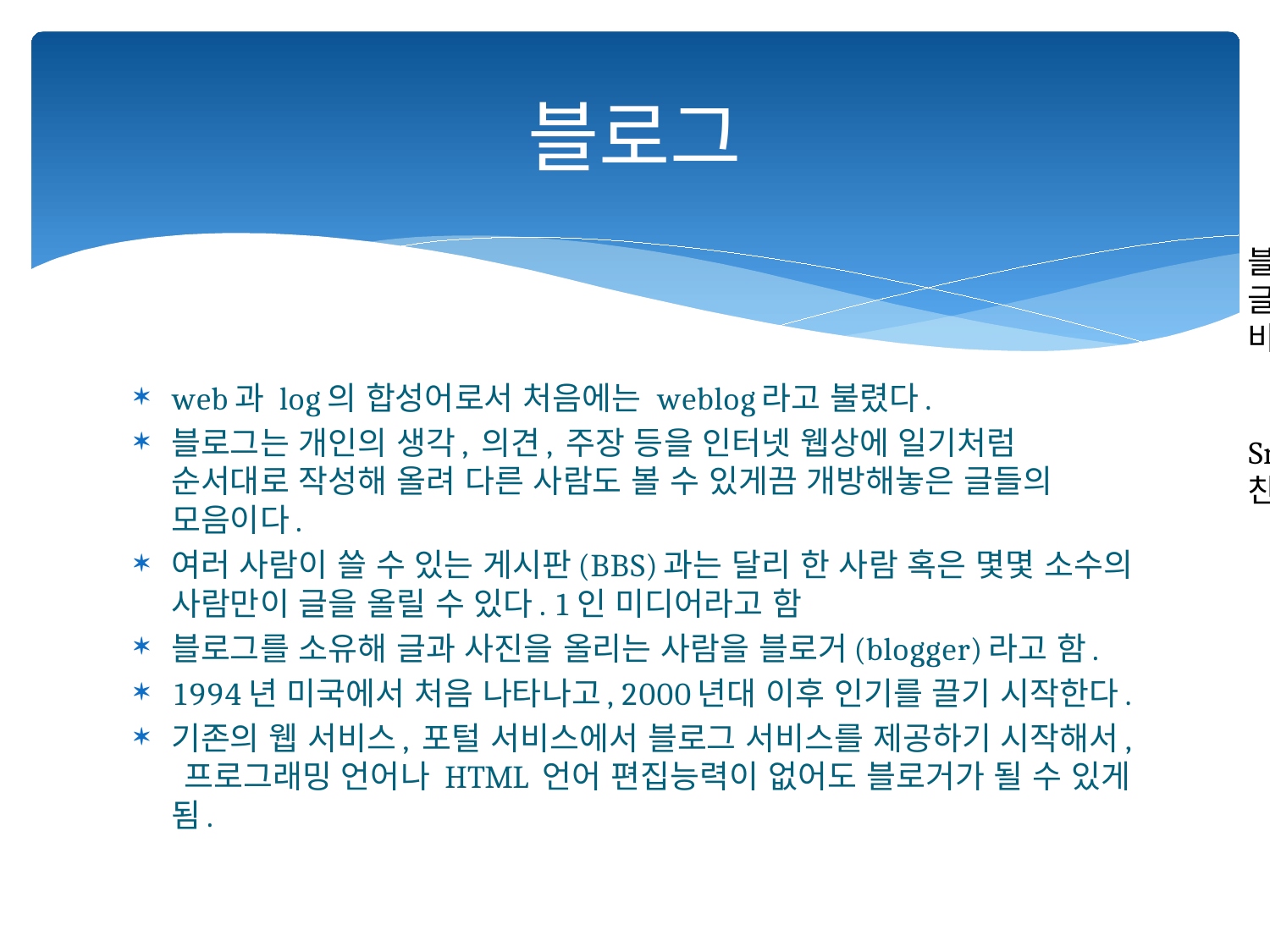

# 블로그
블로그에 올린 글들은 책하고 비슷

Sns는 마치 친구처럼
web과 log의 합성어로서 처음에는 weblog라고 불렸다.
블로그는 개인의 생각, 의견, 주장 등을 인터넷 웹상에 일기처럼 순서대로 작성해 올려 다른 사람도 볼 수 있게끔 개방해놓은 글들의 모음이다.
여러 사람이 쓸 수 있는 게시판(BBS)과는 달리 한 사람 혹은 몇몇 소수의 사람만이 글을 올릴 수 있다. 1인 미디어라고 함
블로그를 소유해 글과 사진을 올리는 사람을 블로거(blogger)라고 함.
1994년 미국에서 처음 나타나고, 2000년대 이후 인기를 끌기 시작한다.
기존의 웹 서비스, 포털 서비스에서 블로그 서비스를 제공하기 시작해서,  프로그래밍 언어나 HTML 언어 편집능력이 없어도 블로거가 될 수 있게 됨.